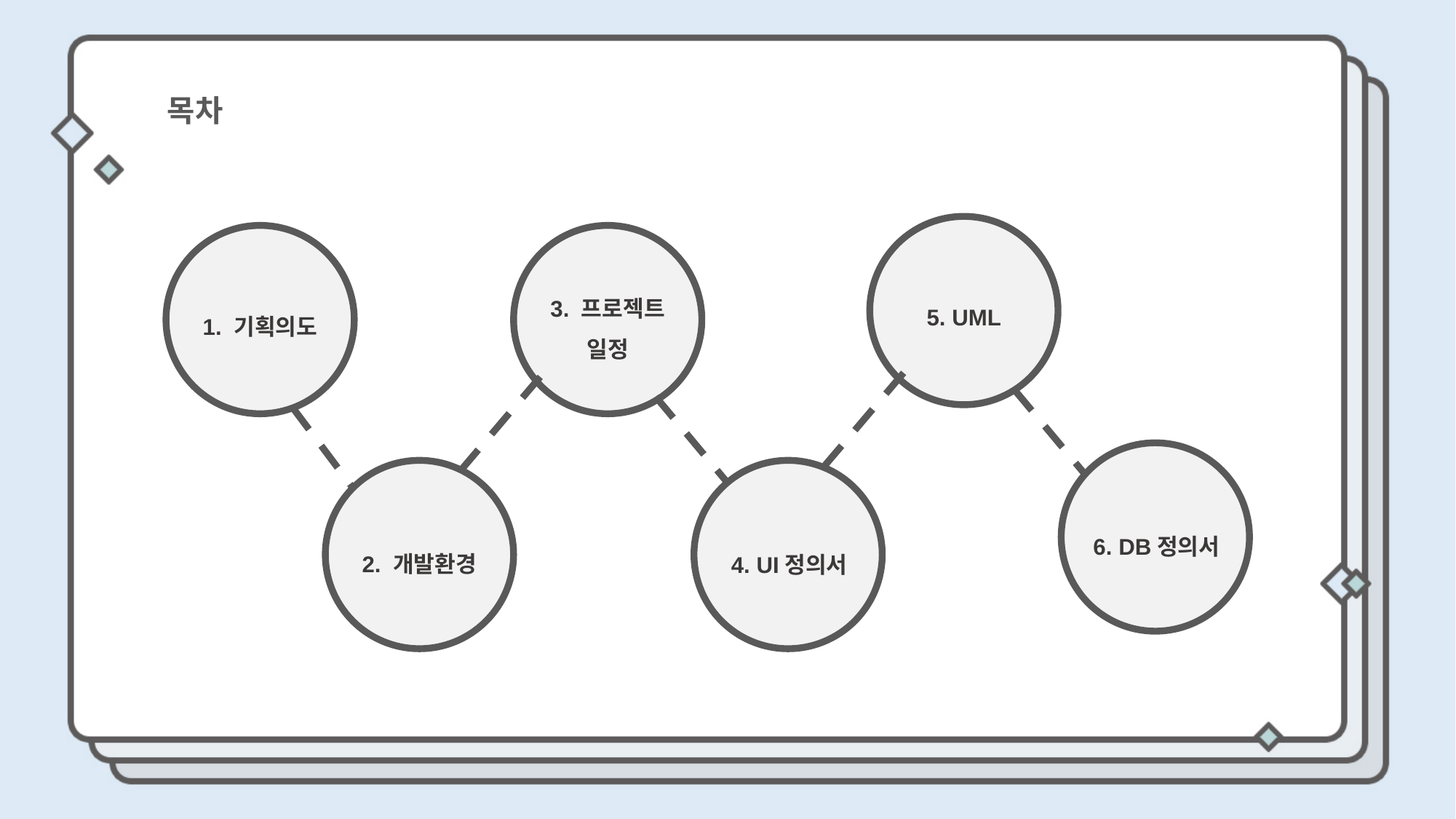

목차

3. 프로젝트
일정
5. UML
1. 기획의도

6. DB정의서
2. 개발환경
4. UI정의서